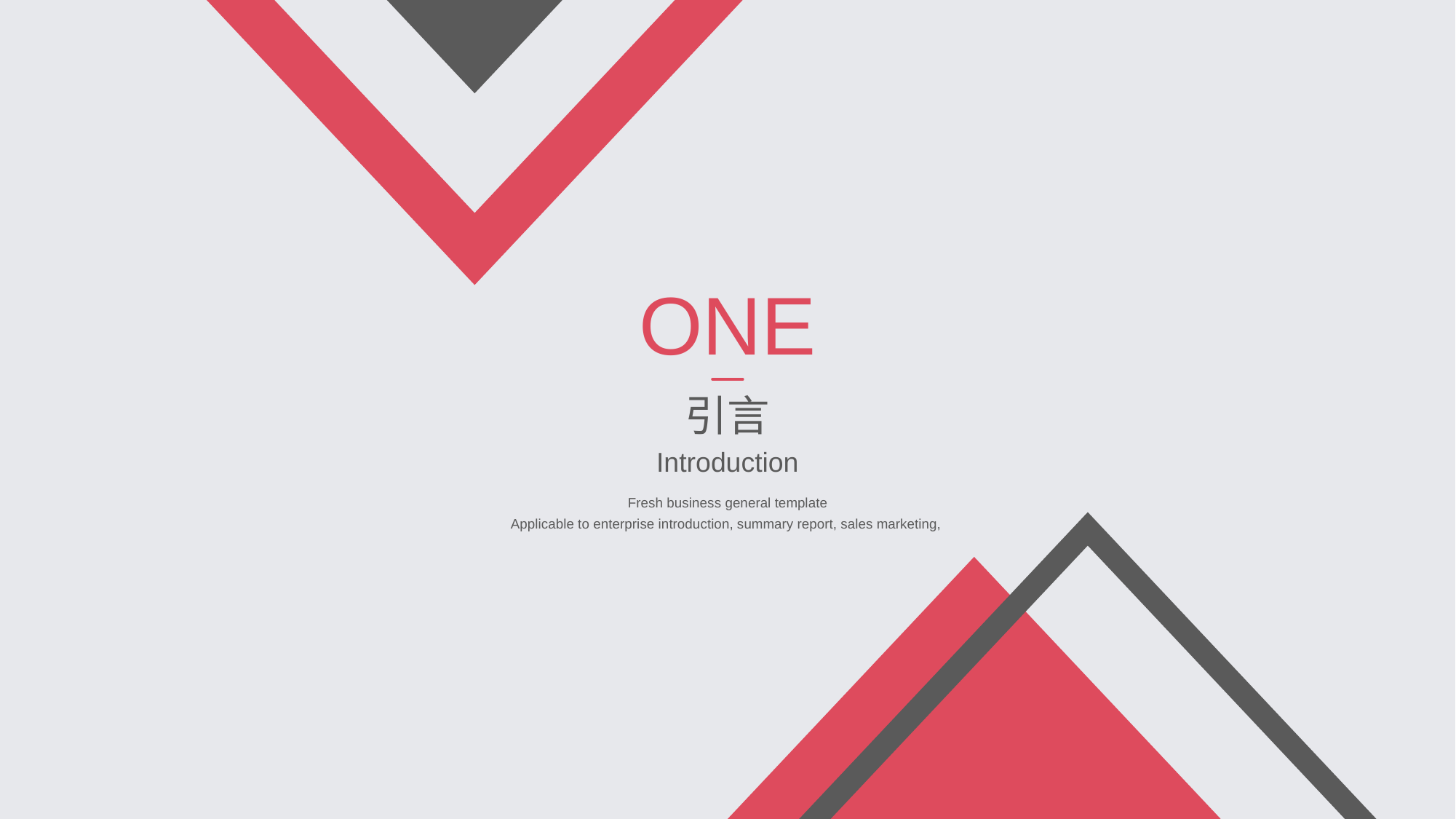

ONE
引言
Introduction
Fresh business general template
Applicable to enterprise introduction, summary report, sales marketing,